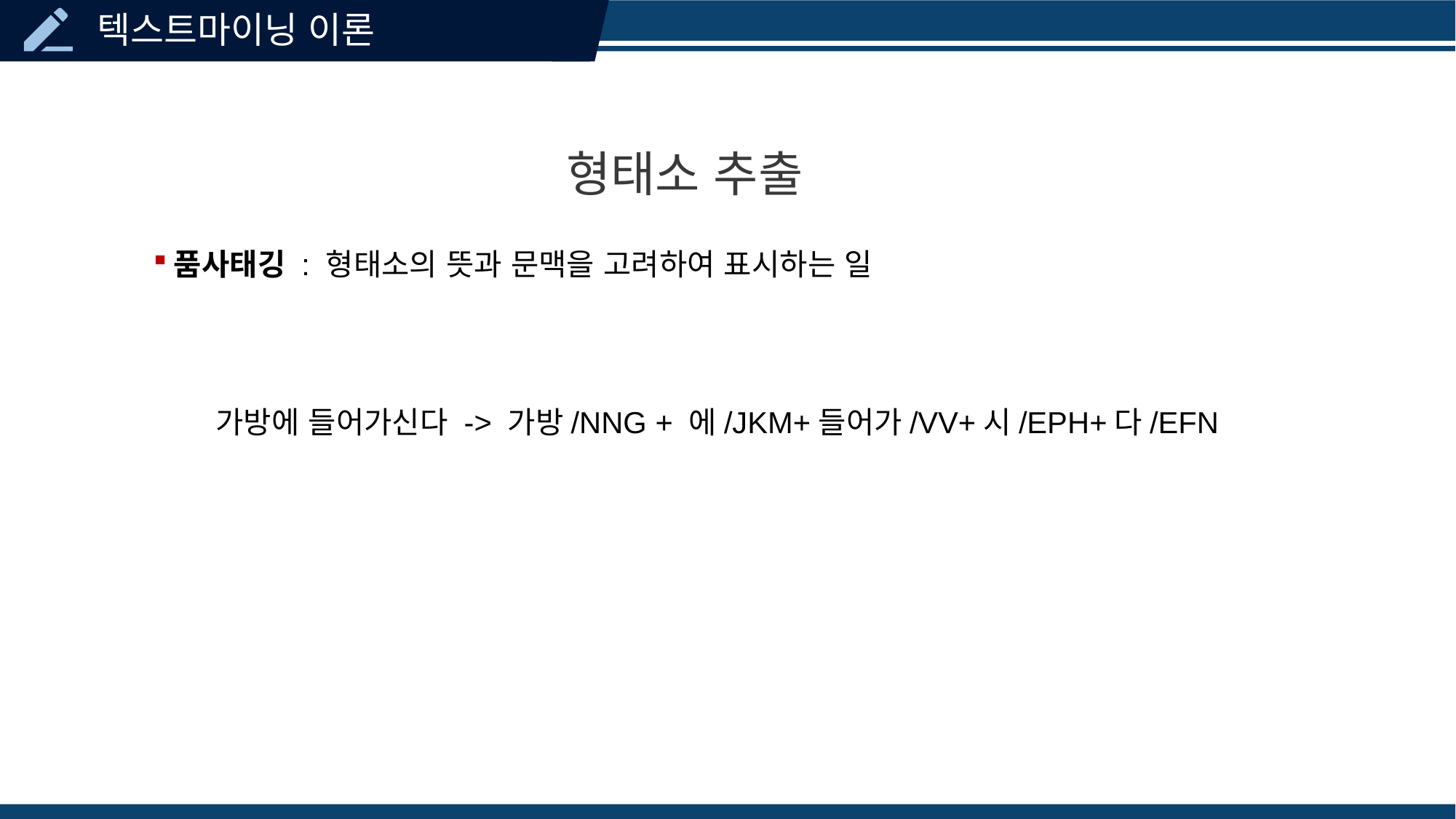

형태소 추출
품사태깅 : 형태소의 뜻과 문맥을 고려하여 표시하는 일
가방에 들어가신다 -> 가방/NNG + 에/JKM+들어가/VV+시/EPH+다/EFN